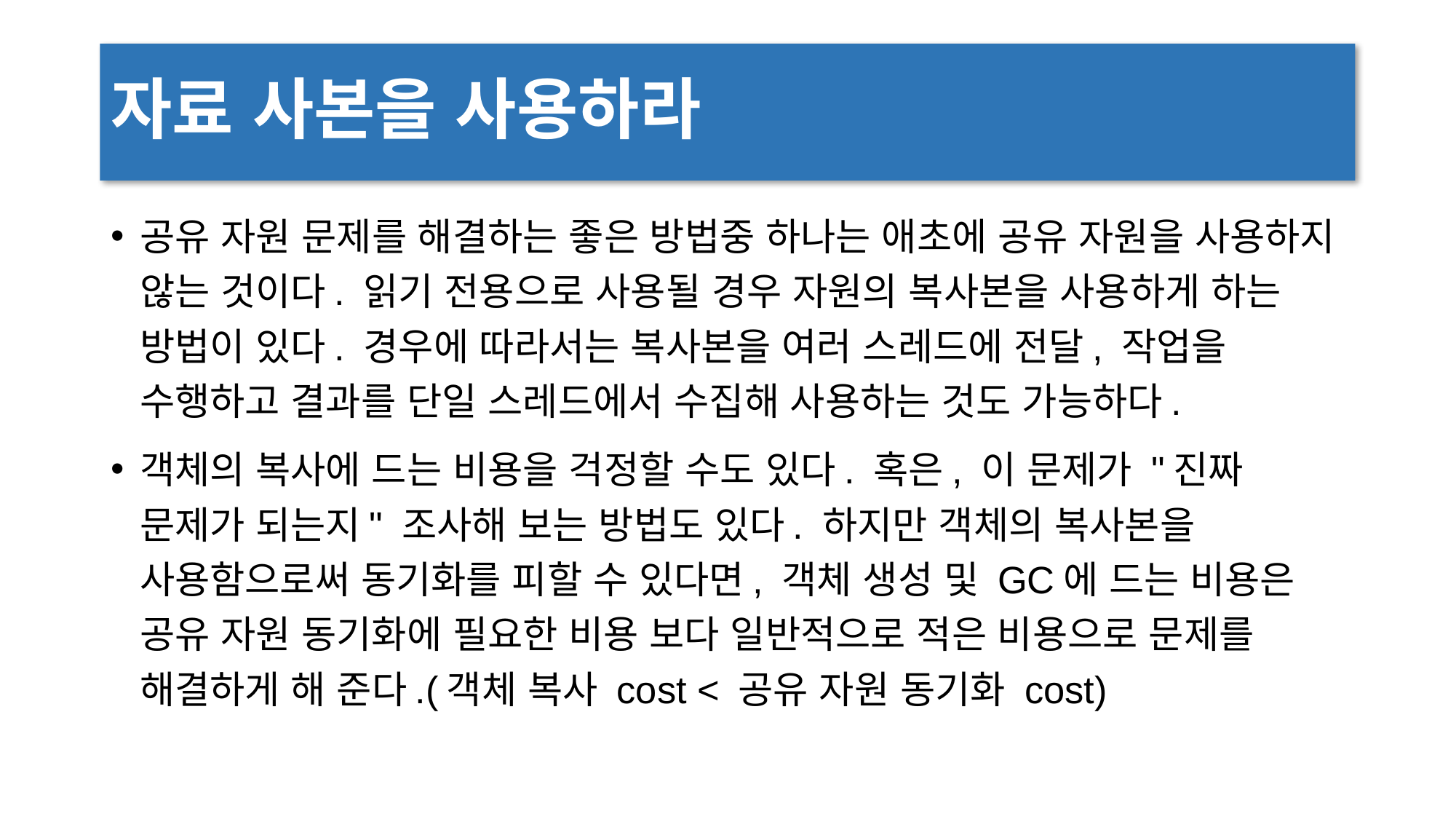

# 자료 사본을 사용하라
공유 자원 문제를 해결하는 좋은 방법중 하나는 애초에 공유 자원을 사용하지 않는 것이다. 읽기 전용으로 사용될 경우 자원의 복사본을 사용하게 하는 방법이 있다. 경우에 따라서는 복사본을 여러 스레드에 전달, 작업을 수행하고 결과를 단일 스레드에서 수집해 사용하는 것도 가능하다.
객체의 복사에 드는 비용을 걱정할 수도 있다. 혹은, 이 문제가 "진짜 문제가 되는지" 조사해 보는 방법도 있다. 하지만 객체의 복사본을 사용함으로써 동기화를 피할 수 있다면, 객체 생성 및 GC에 드는 비용은 공유 자원 동기화에 필요한 비용 보다 일반적으로 적은 비용으로 문제를 해결하게 해 준다.(객체 복사 cost < 공유 자원 동기화 cost)